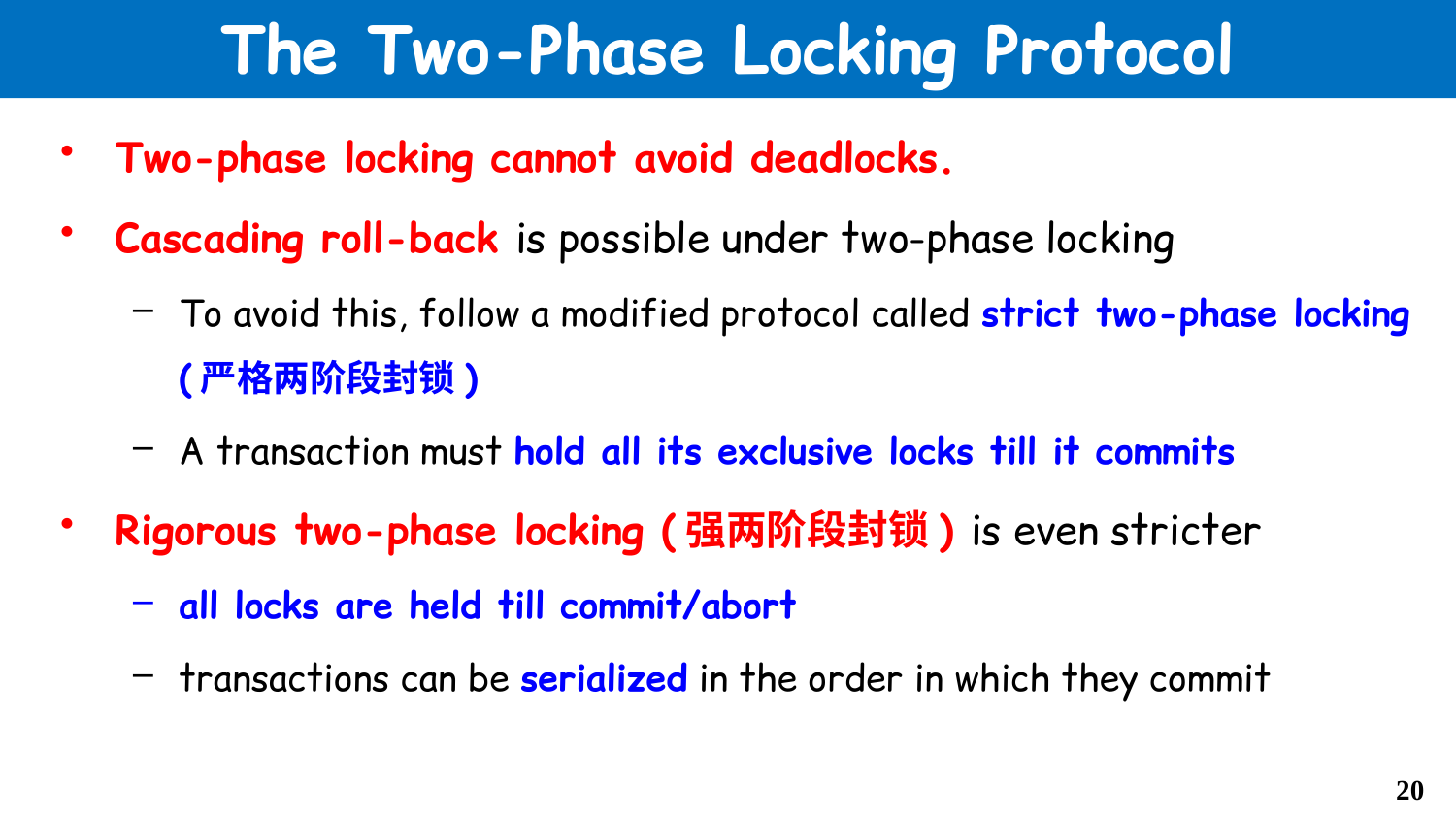

# The Two-Phase Locking Protocol
Two-phase locking cannot avoid deadlocks.
Cascading roll-back is possible under two-phase locking
To avoid this, follow a modified protocol called strict two-phase locking (严格两阶段封锁)
A transaction must hold all its exclusive locks till it commits
Rigorous two-phase locking (强两阶段封锁) is even stricter
all locks are held till commit/abort
transactions can be serialized in the order in which they commit